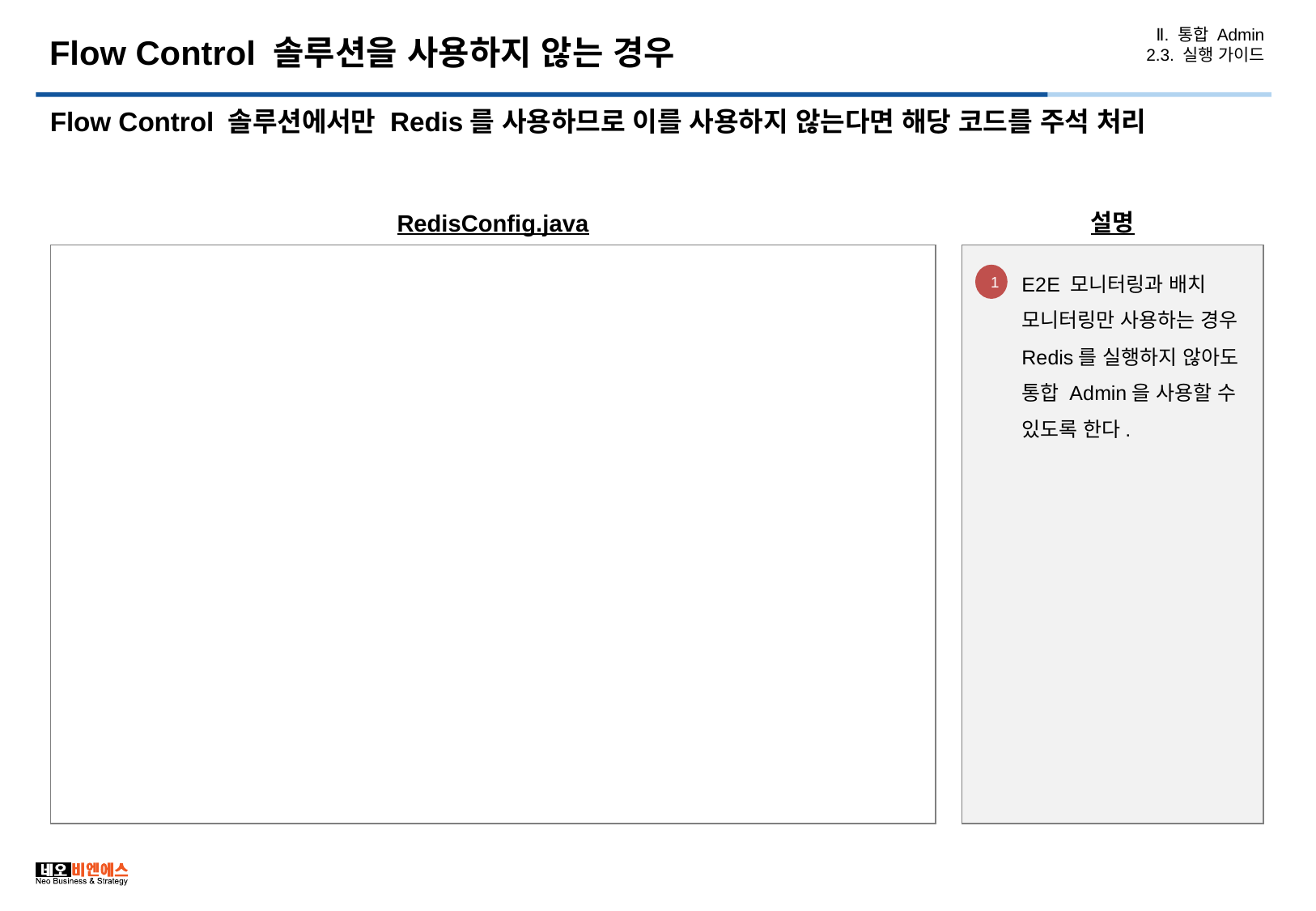

# Flow Control 솔루션을 사용하지 않는 경우
Ⅱ. 통합 Admin
2.3. 실행 가이드
Flow Control 솔루션에서만 Redis를 사용하므로 이를 사용하지 않는다면 해당 코드를 주석 처리
설명
RedisConfig.java

E2E 모니터링과 배치 모니터링만 사용하는 경우 Redis를 실행하지 않아도 통합 Admin을 사용할 수 있도록 한다.
1